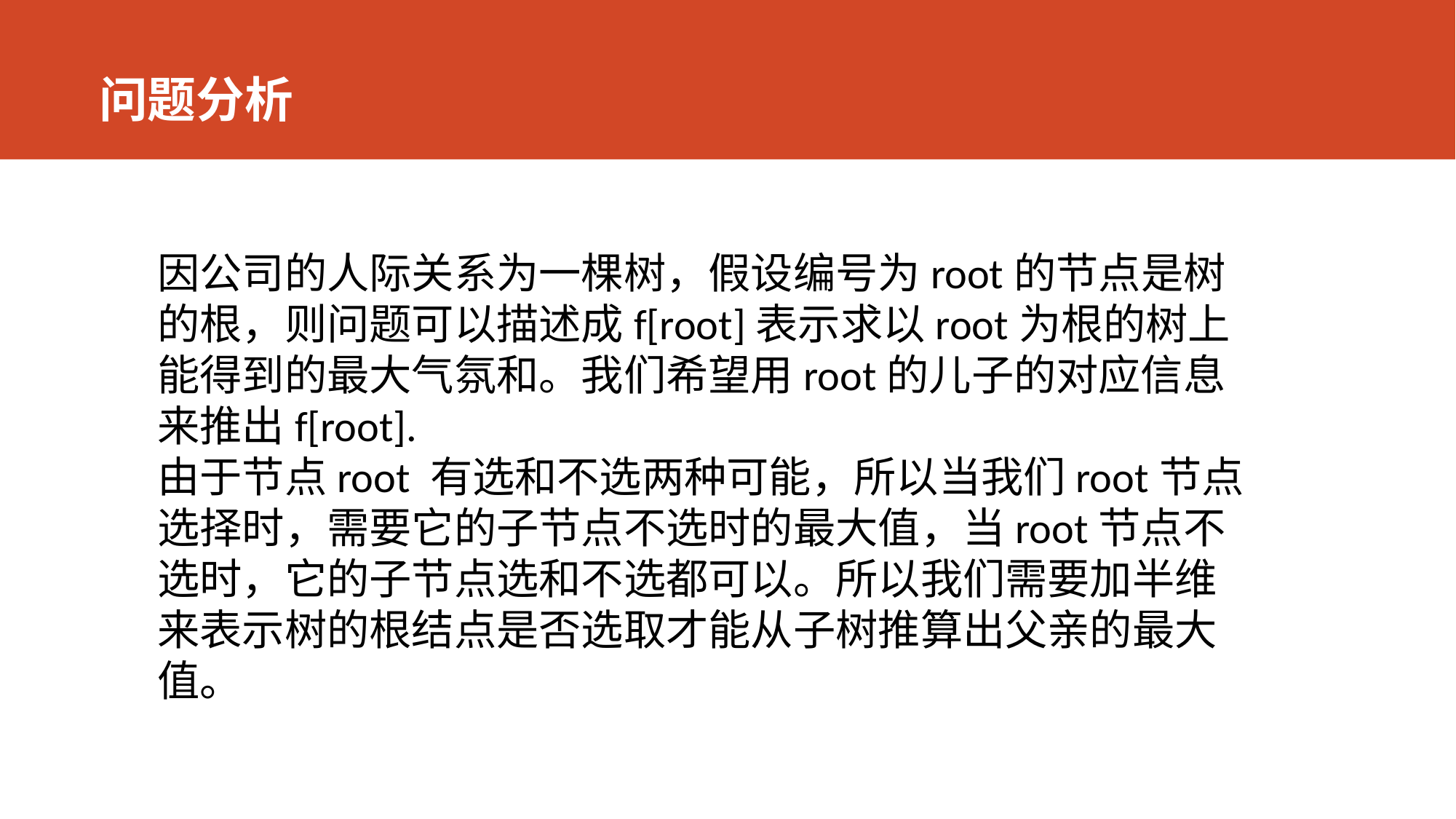

问题分析
因公司的人际关系为一棵树，假设编号为root的节点是树的根，则问题可以描述成f[root]表示求以root为根的树上能得到的最大气氛和。我们希望用root的儿子的对应信息来推出f[root].
由于节点root 有选和不选两种可能，所以当我们root节点选择时，需要它的子节点不选时的最大值，当root节点不选时，它的子节点选和不选都可以。所以我们需要加半维来表示树的根结点是否选取才能从子树推算出父亲的最大值。